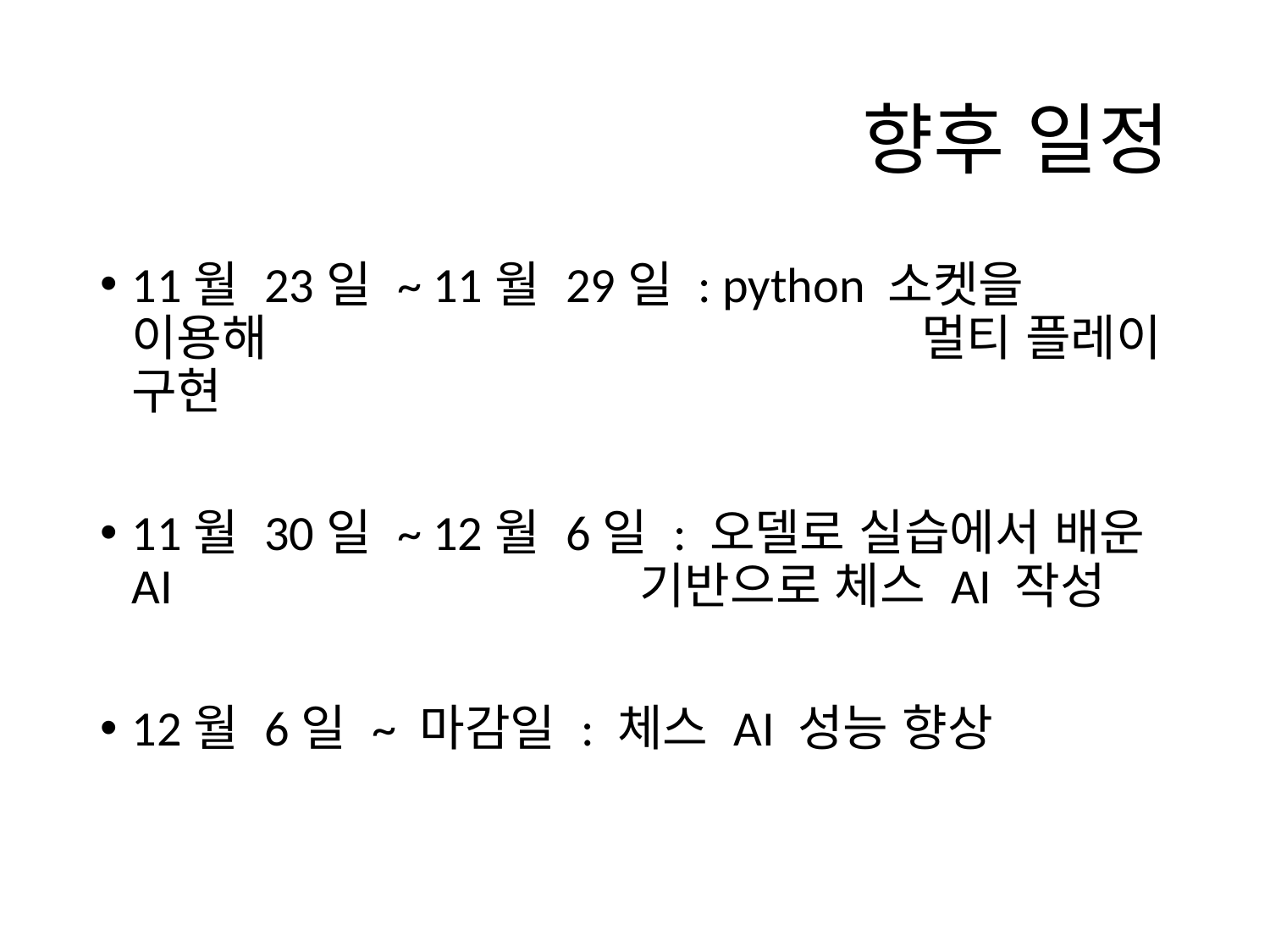

# 향후 일정
11월 23일 ~ 11월 29일 : python 소켓을 이용해 					  멀티 플레이 구현

11월 30일 ~ 12월 6일 : 오델로 실습에서 배운 AI				기반으로 체스 AI 작성

12월 6일 ~ 마감일 : 체스 AI 성능 향상